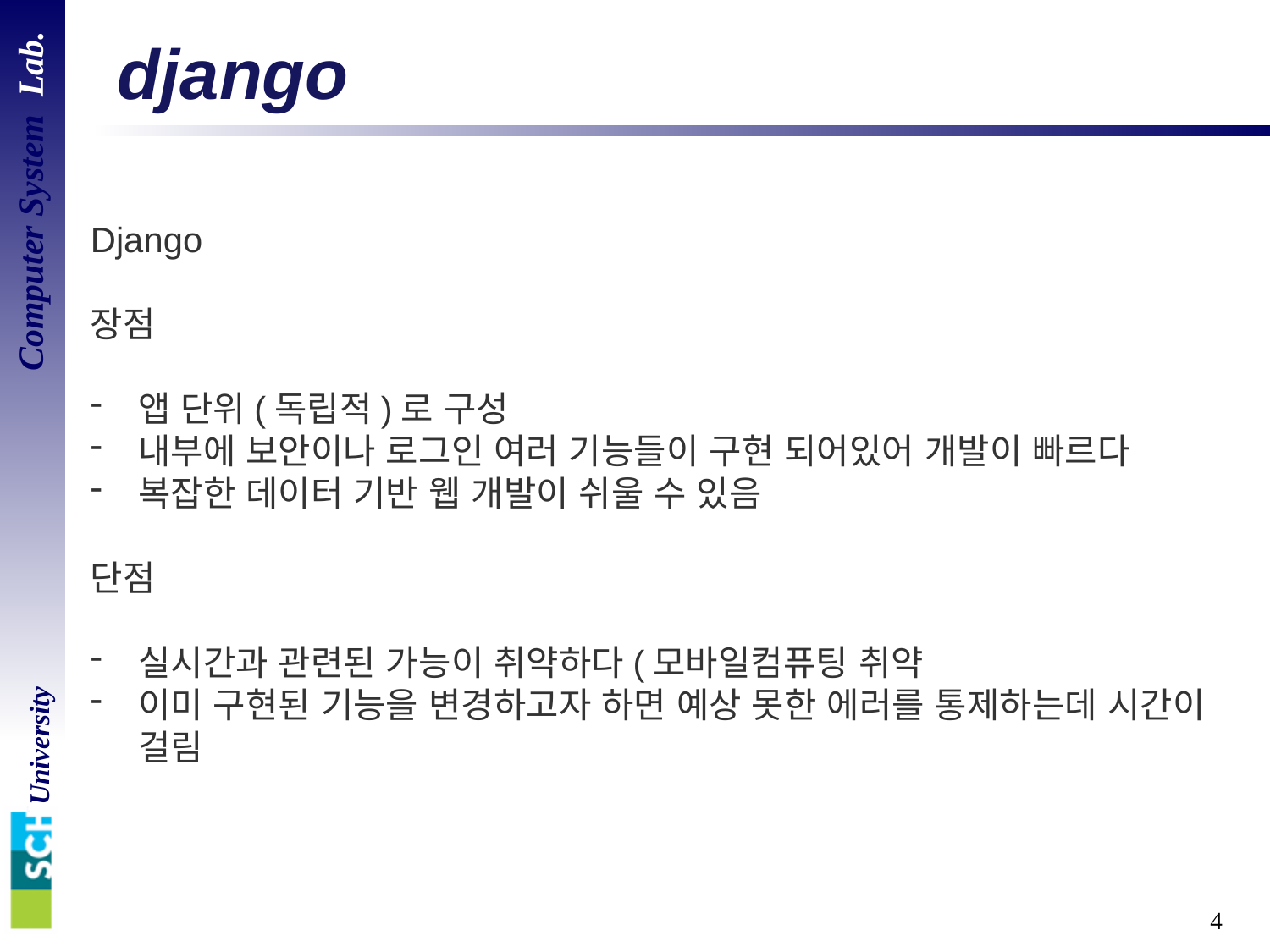

# django
Django

장점

앱 단위(독립적)로 구성
내부에 보안이나 로그인 여러 기능들이 구현 되어있어 개발이 빠르다
복잡한 데이터 기반 웹 개발이 쉬울 수 있음

단점

실시간과 관련된 가능이 취약하다(모바일컴퓨팅 취약
이미 구현된 기능을 변경하고자 하면 예상 못한 에러를 통제하는데 시간이 걸림